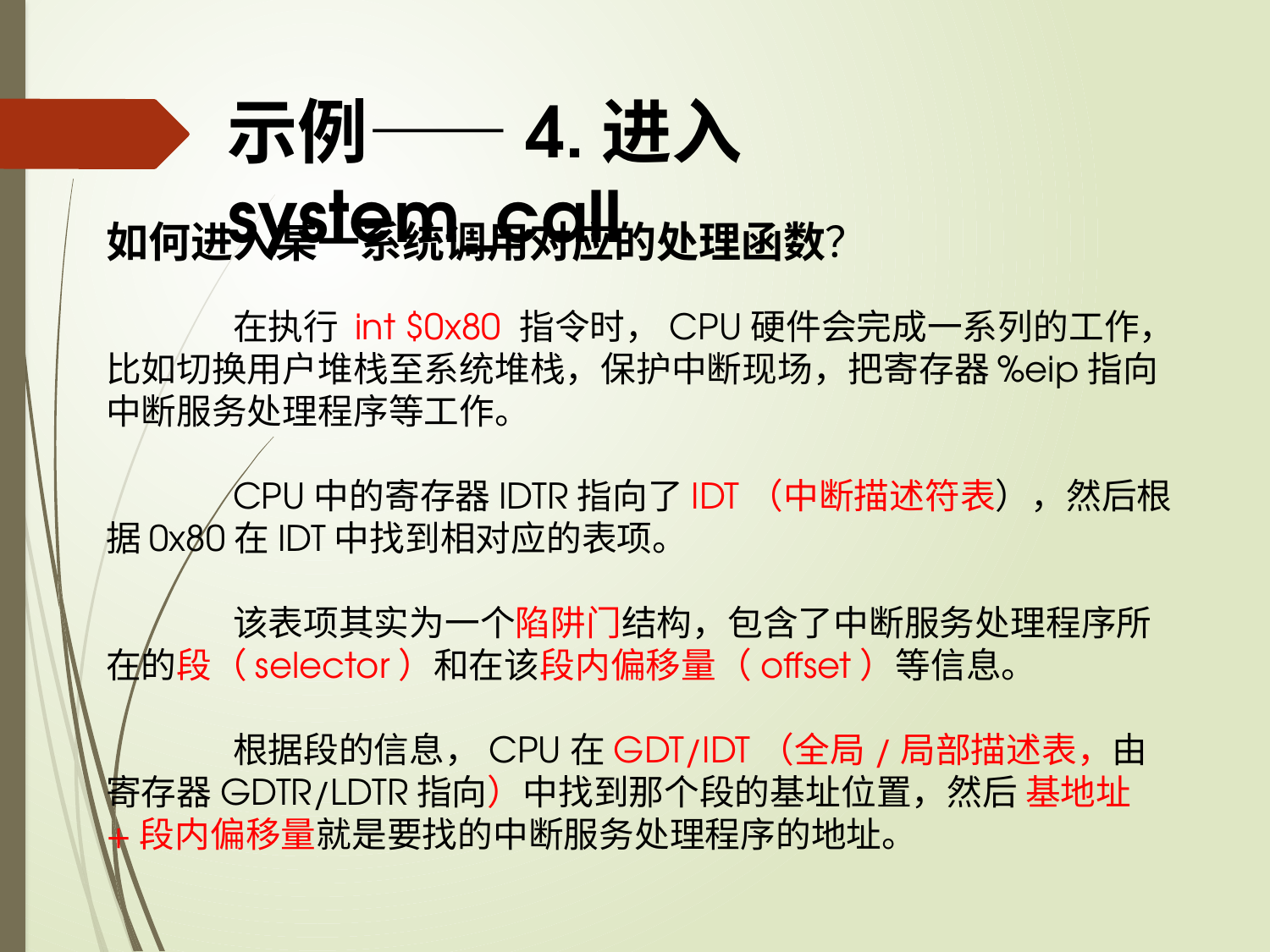

示例——4.进入system_call
如何进入某一系统调用对应的处理函数？

	在执行 int $0x80 指令时，CPU硬件会完成一系列的工作，比如切换用户堆栈至系统堆栈，保护中断现场，把寄存器%eip指向中断服务处理程序等工作。

	CPU中的寄存器IDTR指向了IDT（中断描述符表），然后根据0x80在IDT中找到相对应的表项。

	该表项其实为一个陷阱门结构，包含了中断服务处理程序所在的段（selector）和在该段内偏移量（offset）等信息。

	根据段的信息，CPU在GDT/IDT（全局/局部描述表，由寄存器GDTR/LDTR指向）中找到那个段的基址位置，然后 基地址+段内偏移量就是要找的中断服务处理程序的地址。